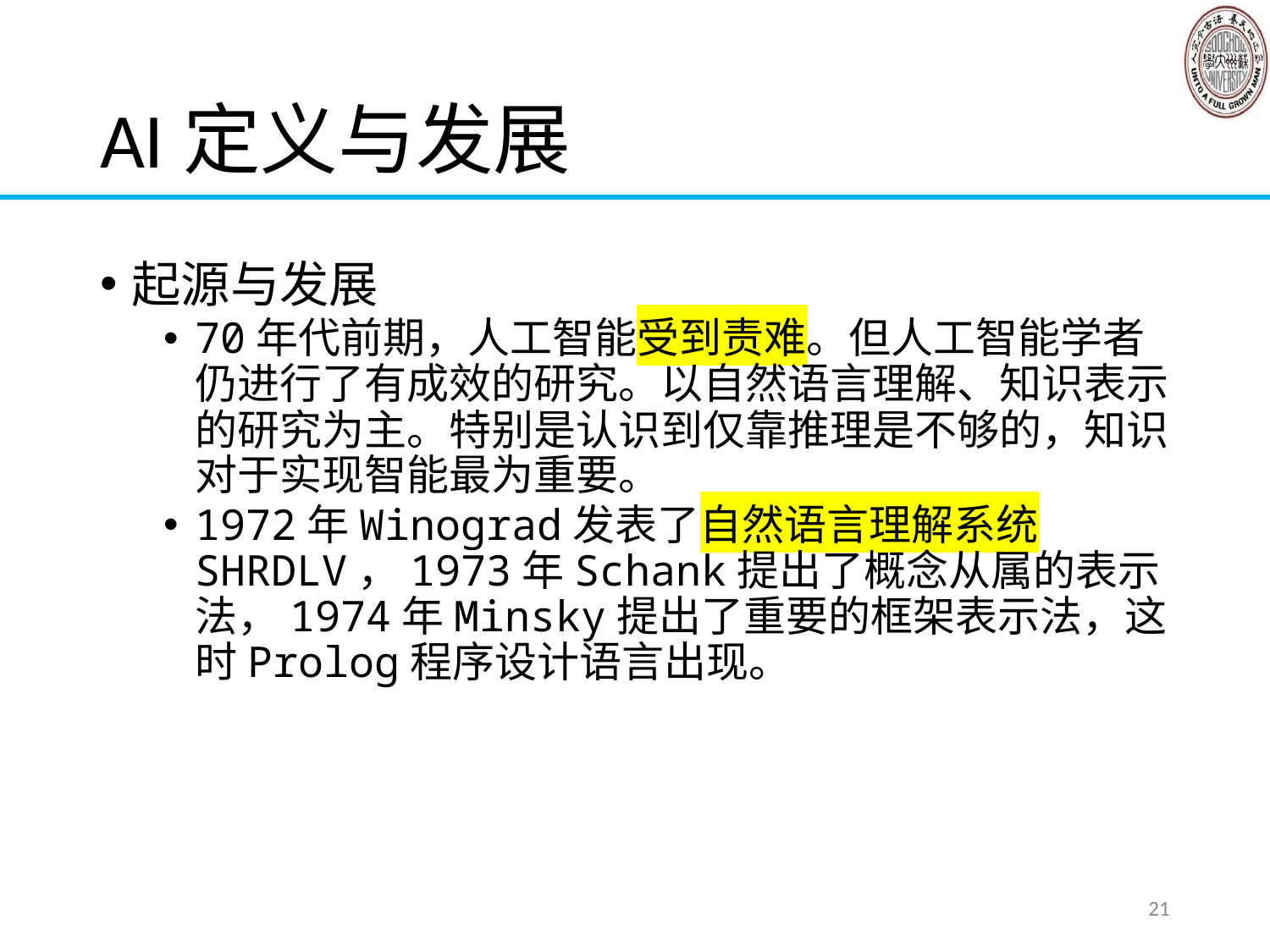

# AI定义与发展
起源与发展
70年代前期，人工智能受到责难。但人工智能学者仍进行了有成效的研究。以自然语言理解、知识表示的研究为主。特别是认识到仅靠推理是不够的，知识对于实现智能最为重要。
1972年Winograd发表了自然语言理解系统SHRDLV，1973年Schank提出了概念从属的表示法，1974年Minsky提出了重要的框架表示法，这时Prolog程序设计语言出现。

21